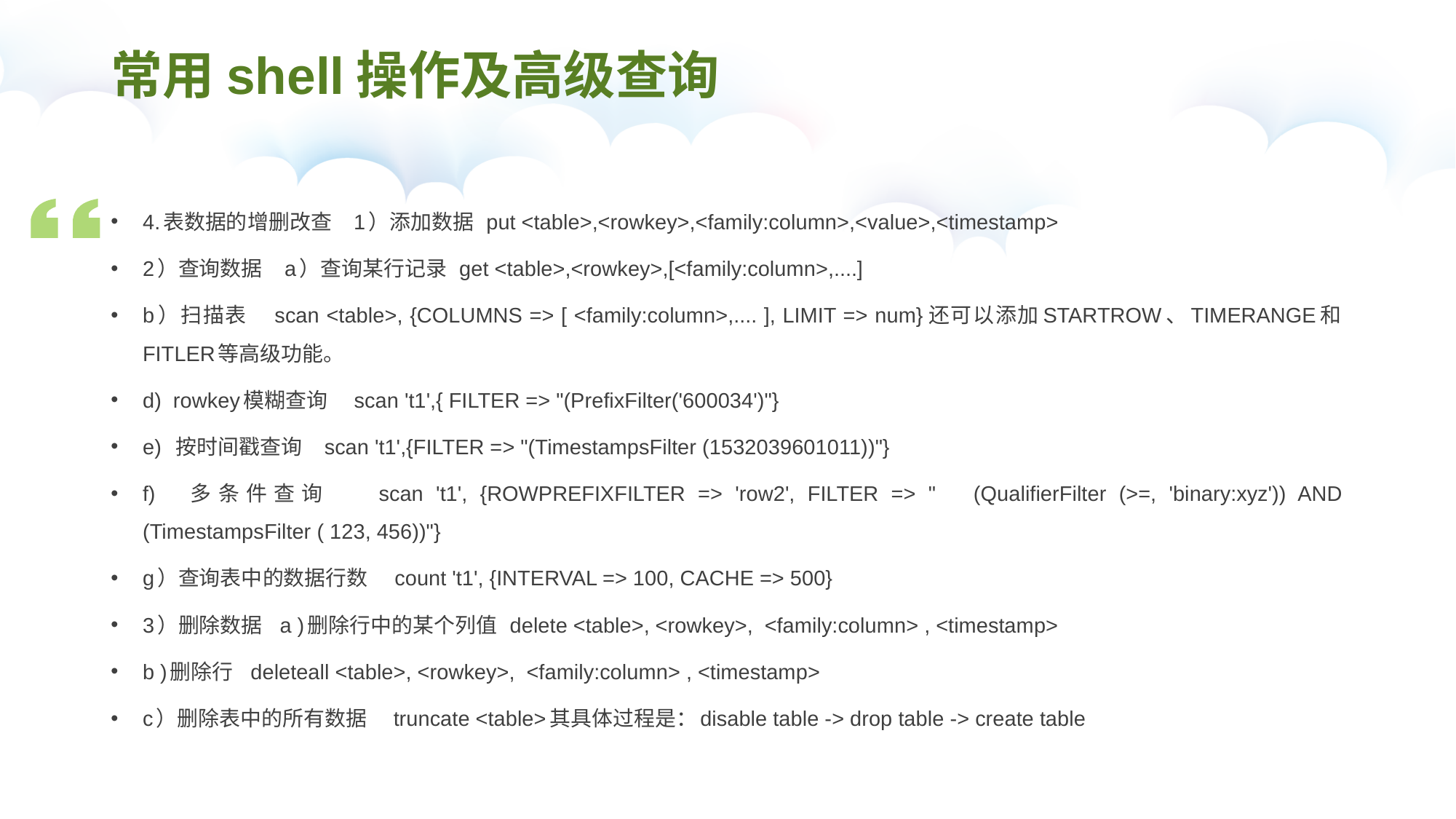

# 常用shell操作及高级查询
4.表数据的增删改查    1）添加数据  put <table>,<rowkey>,<family:column>,<value>,<timestamp>
2）查询数据    a）查询某行记录  get <table>,<rowkey>,[<family:column>,....]
b）扫描表    scan <table>, {COLUMNS => [ <family:column>,.... ], LIMIT => num}还可以添加STARTROW、TIMERANGE和FITLER等高级功能。
d)  rowkey模糊查询     scan 't1',{ FILTER => "(PrefixFilter('600034')"}
e)  按时间戳查询    scan 't1',{FILTER => "(TimestampsFilter (1532039601011))"}
f)  多条件查询    scan 't1', {ROWPREFIXFILTER => 'row2', FILTER => "   (QualifierFilter (>=, 'binary:xyz')) AND (TimestampsFilter ( 123, 456))"}
g）查询表中的数据行数     count 't1', {INTERVAL => 100, CACHE => 500}
3）删除数据   a )删除行中的某个列值  delete <table>, <rowkey>,  <family:column> , <timestamp>
b )删除行   deleteall <table>, <rowkey>,  <family:column> , <timestamp>
c）删除表中的所有数据     truncate <table>其具体过程是：disable table -> drop table -> create table